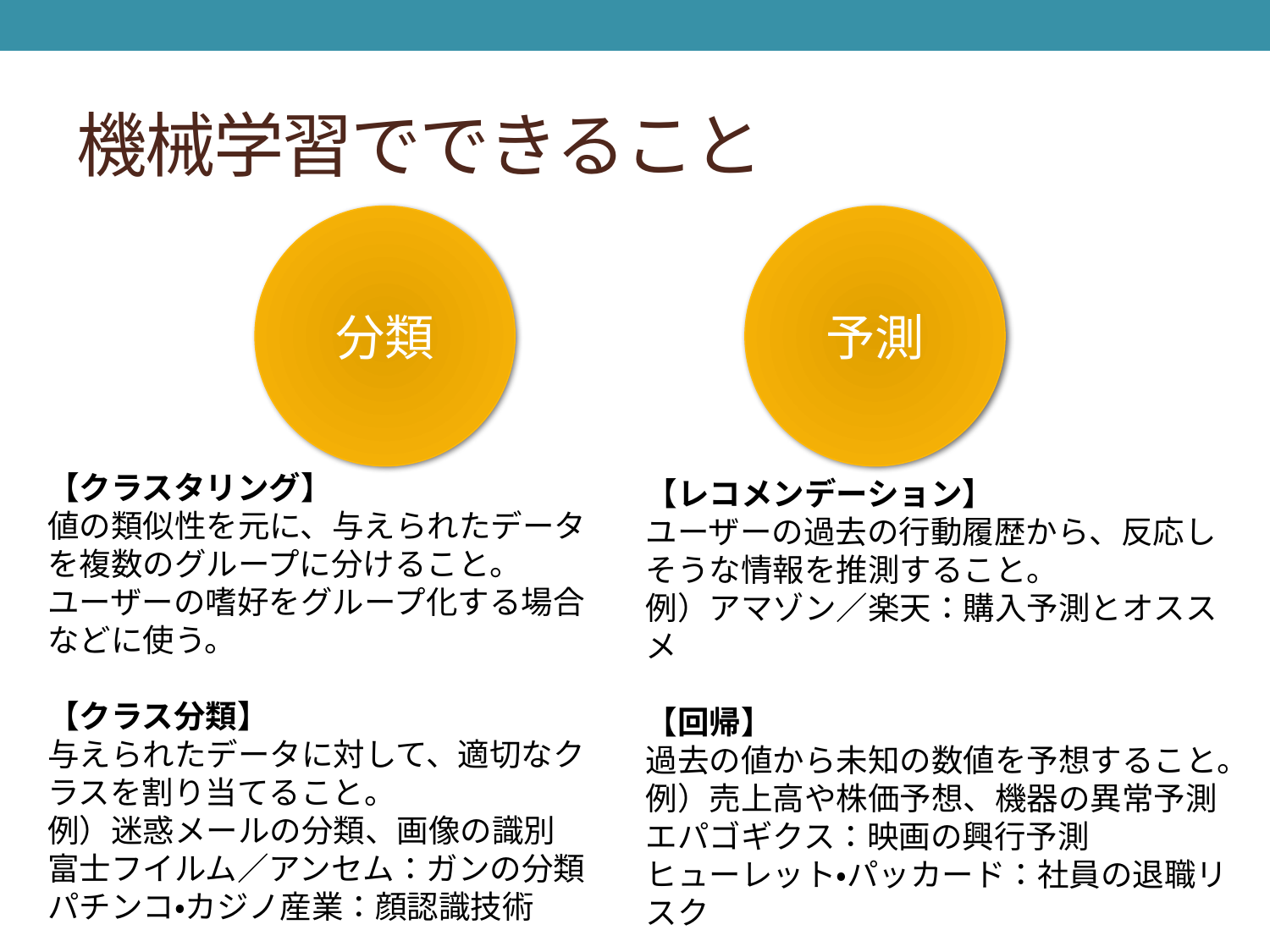

# 機械学習でできること
分類
予測
【クラスタリング】
値の類似性を元に、与えられたデータを複数のグループに分けること。
ユーザーの嗜好をグループ化する場合などに使う。

【クラス分類】
与えられたデータに対して、適切なクラスを割り当てること。
例）迷惑メールの分類、画像の識別
富士フイルム／アンセム：ガンの分類
パチンコ・カジノ産業：顔認識技術
【レコメンデーション】
ユーザーの過去の行動履歴から、反応しそうな情報を推測すること。
例）アマゾン／楽天：購入予測とオススメ

【回帰】
過去の値から未知の数値を予想すること。
例）売上高や株価予想、機器の異常予測
エパゴギクス：映画の興行予測
ヒューレット・パッカード：社員の退職リスク